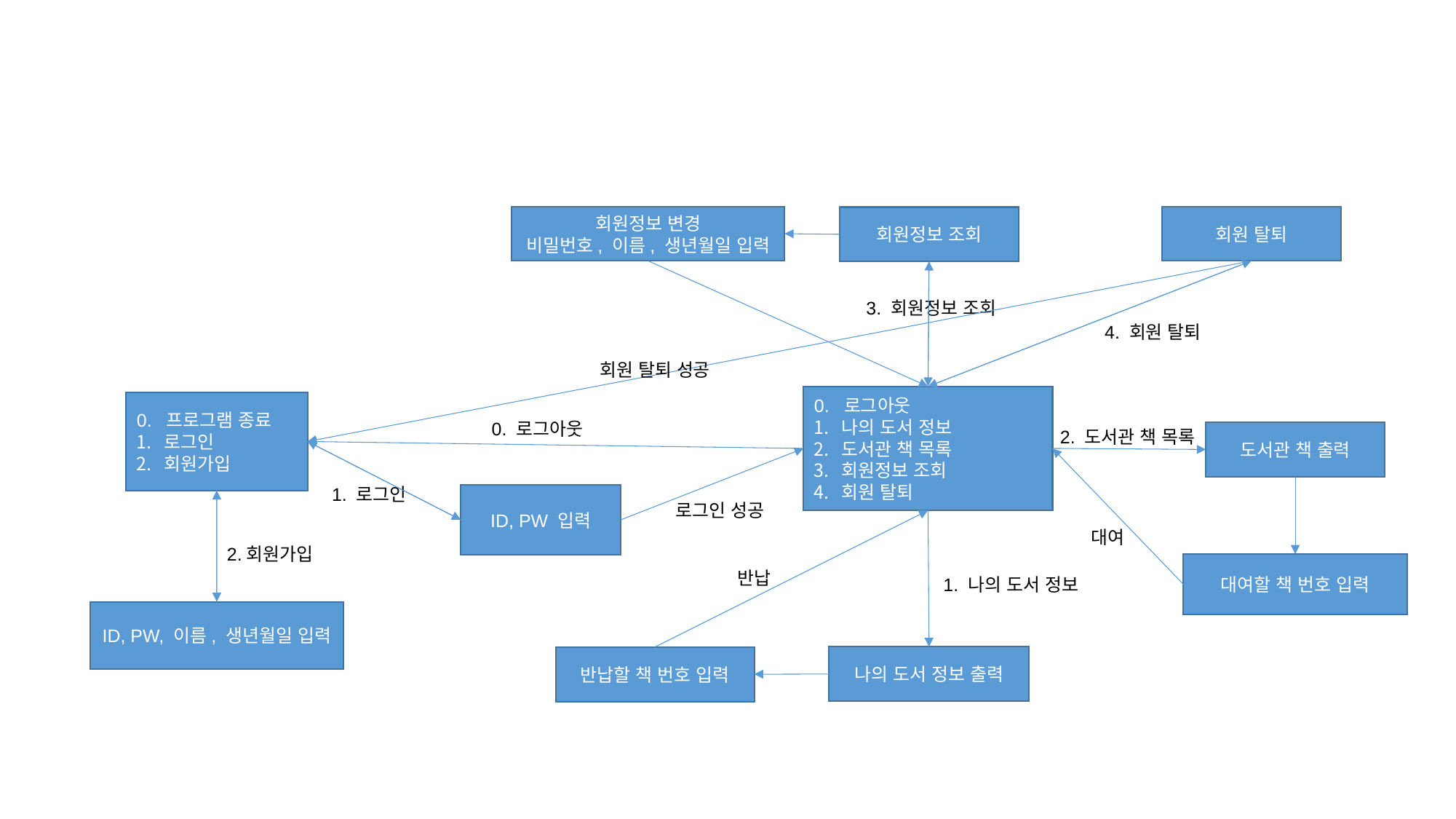

회원정보 변경
비밀번호, 이름, 생년월일 입력
회원 탈퇴
회원정보 조회
3. 회원정보 조회
4. 회원 탈퇴
회원 탈퇴 성공

0.  로그아웃
나의 도서 정보
도서관 책 목록
회원정보 조회
회원 탈퇴

0.  프로그램 종료
로그인
회원가입
0. 로그아웃
2. 도서관 책 목록
도서관 책 출력
1. 로그인
ID, PW 입력
로그인 성공
대여
2.회원가입
대여할 책 번호 입력
반납
1. 나의 도서 정보
ID, PW, 이름, 생년월일 입력
나의 도서 정보 출력
반납할 책 번호 입력